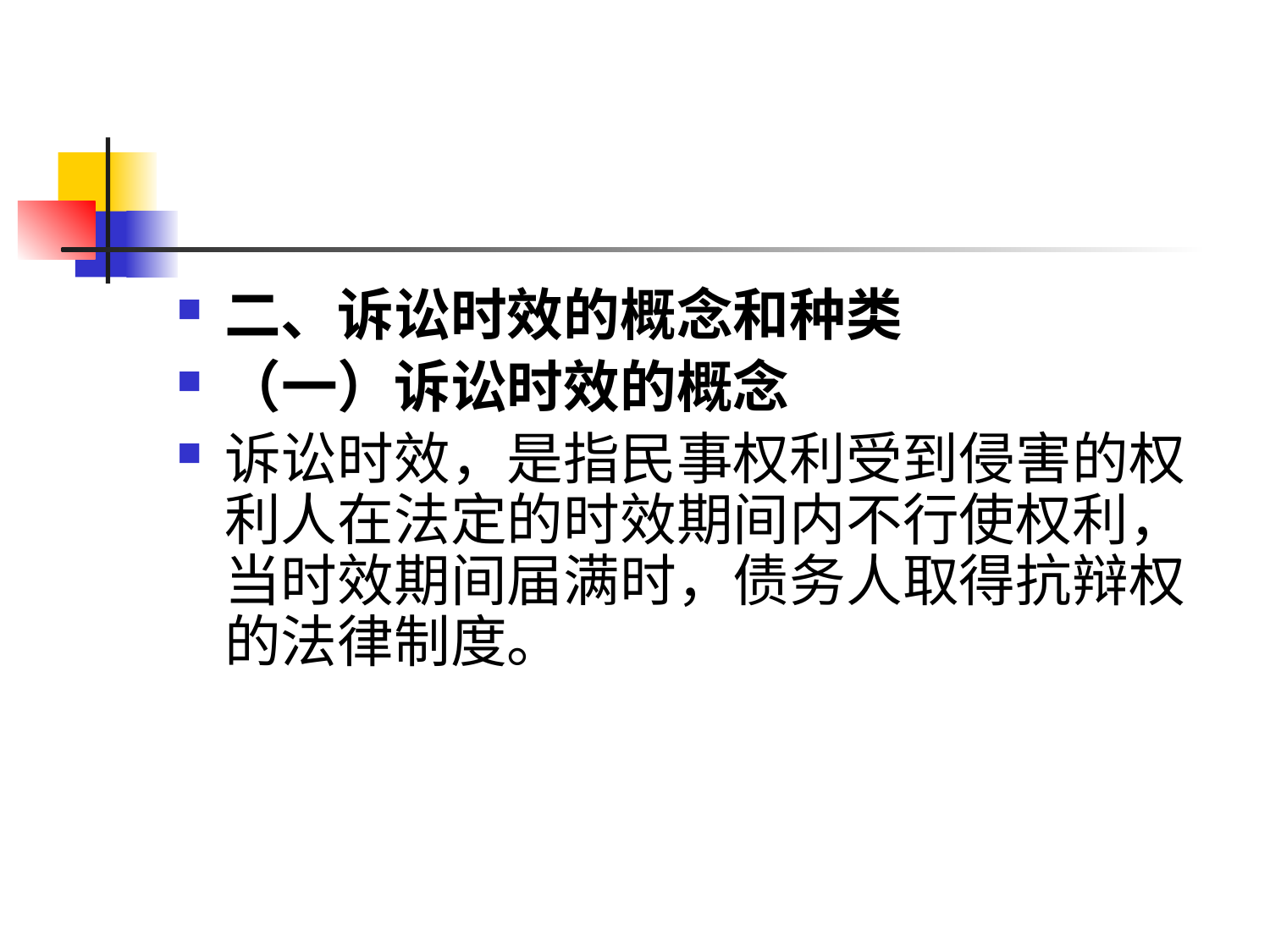

#
二、诉讼时效的概念和种类
（一）诉讼时效的概念
诉讼时效，是指民事权利受到侵害的权利人在法定的时效期间内不行使权利，当时效期间届满时，债务人取得抗辩权的法律制度。